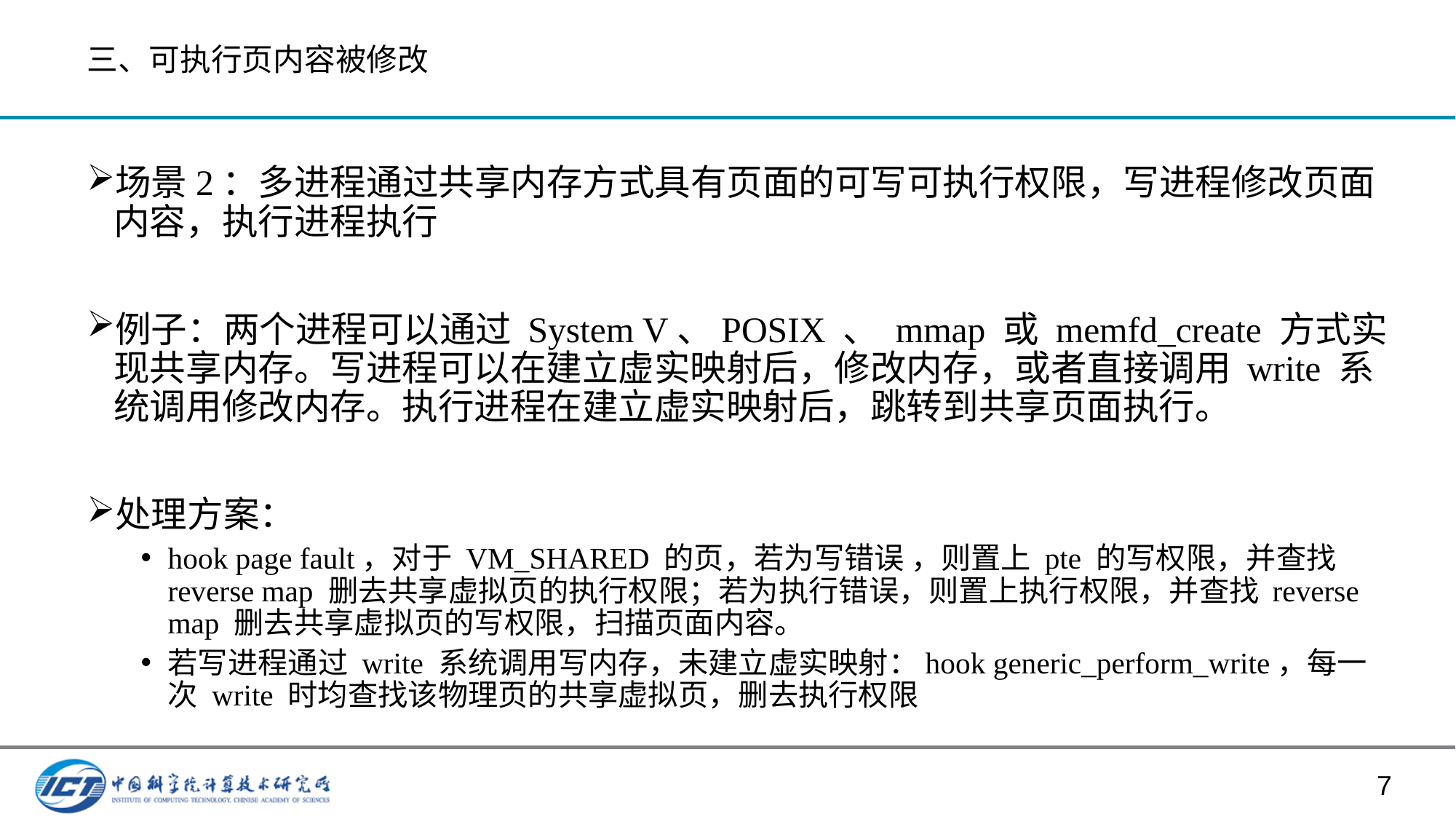

# 三、可执行页内容被修改
场景2：多进程通过共享内存方式具有页面的可写可执行权限，写进程修改页面内容，执行进程执行

例子：两个进程可以通过 System V、POSIX 、 mmap 或 memfd_create 方式实现共享内存。写进程可以在建立虚实映射后，修改内存，或者直接调用 write 系统调用修改内存。执行进程在建立虚实映射后，跳转到共享页面执行。

处理方案：
hook page fault，对于 VM_SHARED 的页，若为写错误 ，则置上 pte 的写权限，并查找 reverse map 删去共享虚拟页的执行权限；若为执行错误，则置上执行权限，并查找 reverse map 删去共享虚拟页的写权限，扫描页面内容。
若写进程通过 write 系统调用写内存，未建立虚实映射：hook generic_perform_write，每一次 write 时均查找该物理页的共享虚拟页，删去执行权限
7